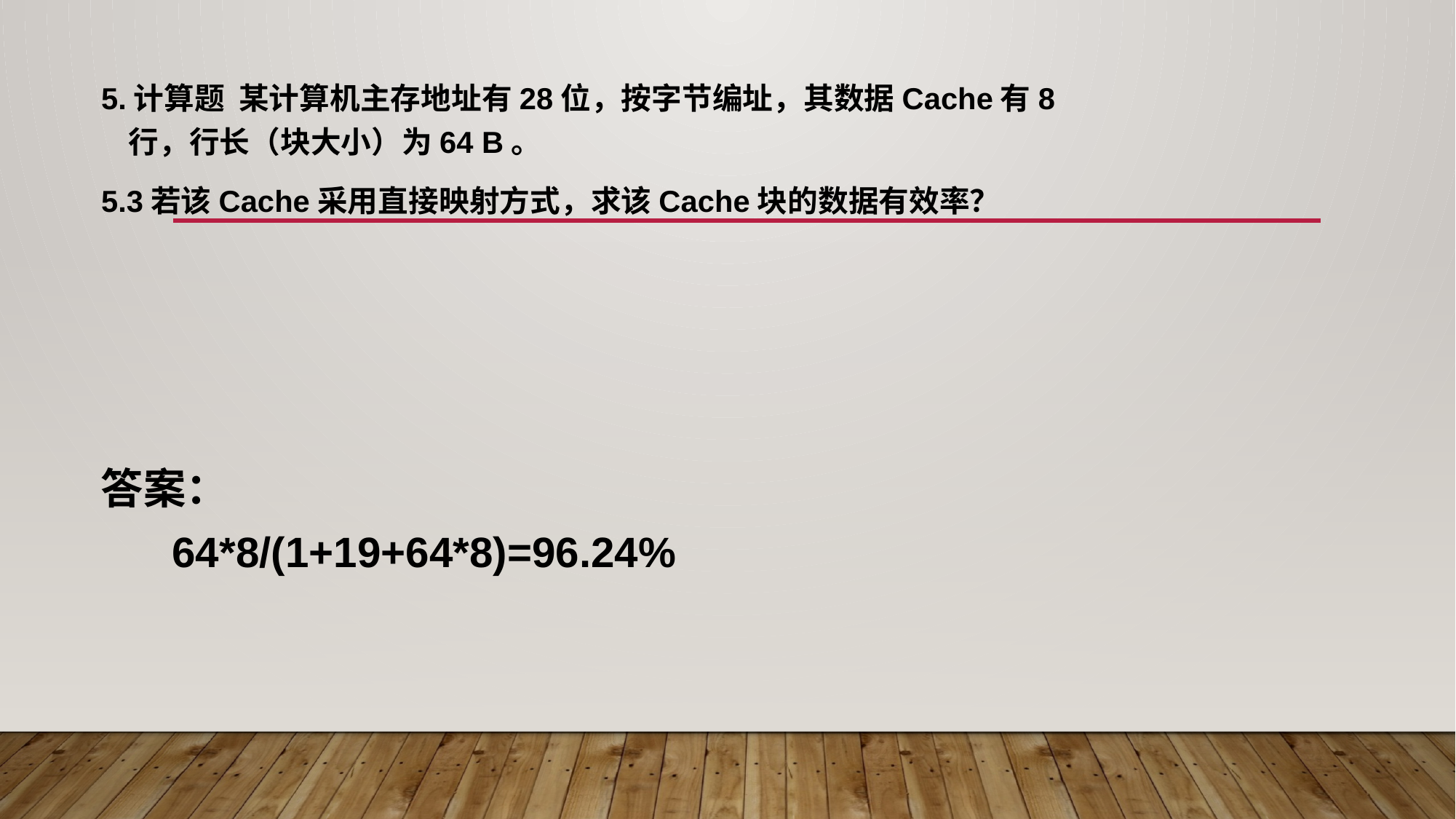

5.计算题  某计算机主存地址有28位，按字节编址，其数据Cache有8行，行长（块大小）为64 B。
5.3若该Cache采用直接映射方式，求该Cache块的数据有效率？
答案：
      64*8/(1+19+64*8)=96.24%